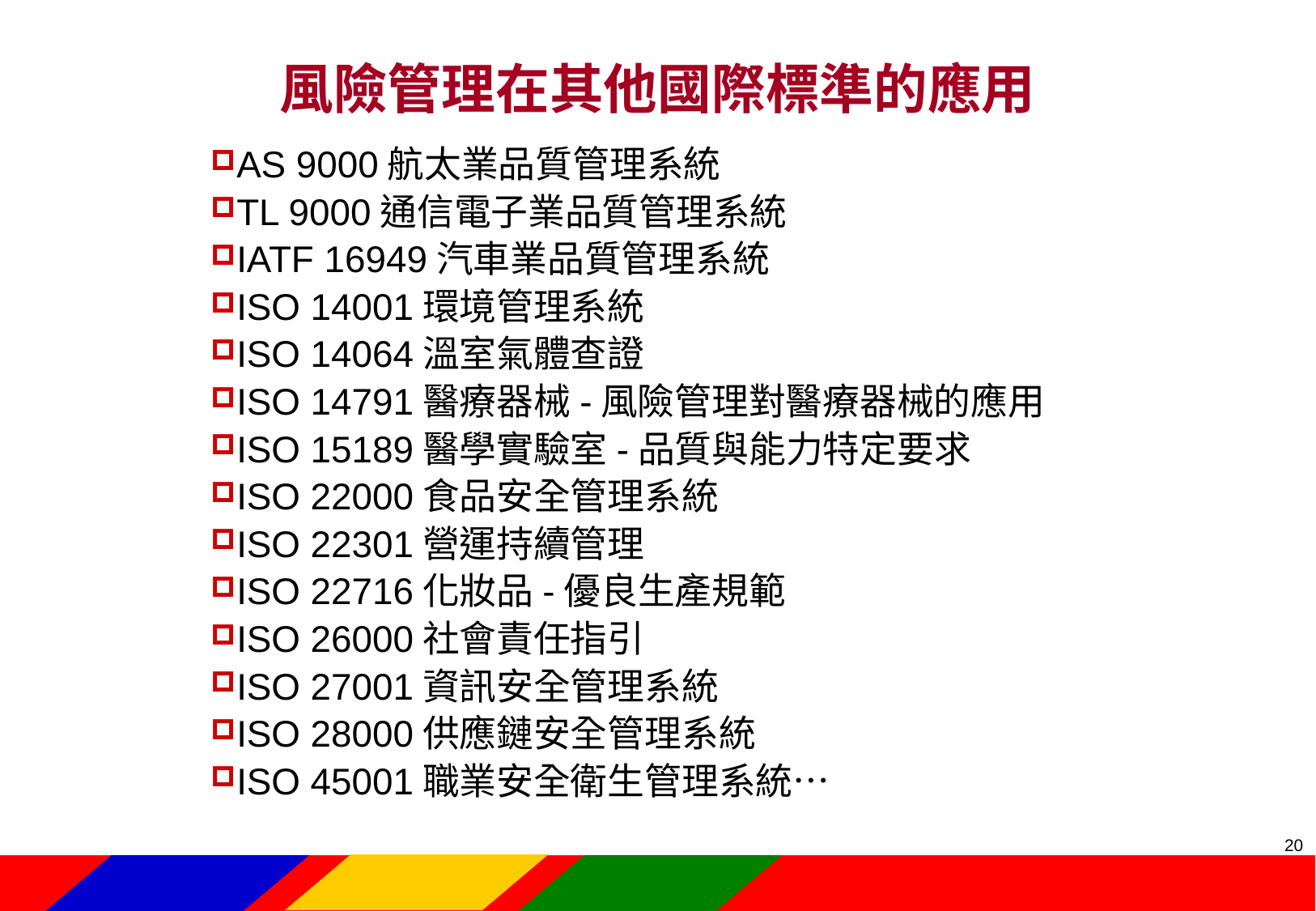

風險管理在其他國際標準的應用
AS 9000航太業品質管理系統
TL 9000通信電子業品質管理系統
IATF 16949汽車業品質管理系統
ISO 14001環境管理系統
ISO 14064溫室氣體查證
ISO 14791醫療器械-風險管理對醫療器械的應用
ISO 15189醫學實驗室-品質與能力特定要求
ISO 22000食品安全管理系統
ISO 22301營運持續管理
ISO 22716化妝品-優良生產規範
ISO 26000社會責任指引
ISO 27001資訊安全管理系統
ISO 28000供應鏈安全管理系統
ISO 45001職業安全衛生管理系統…
20